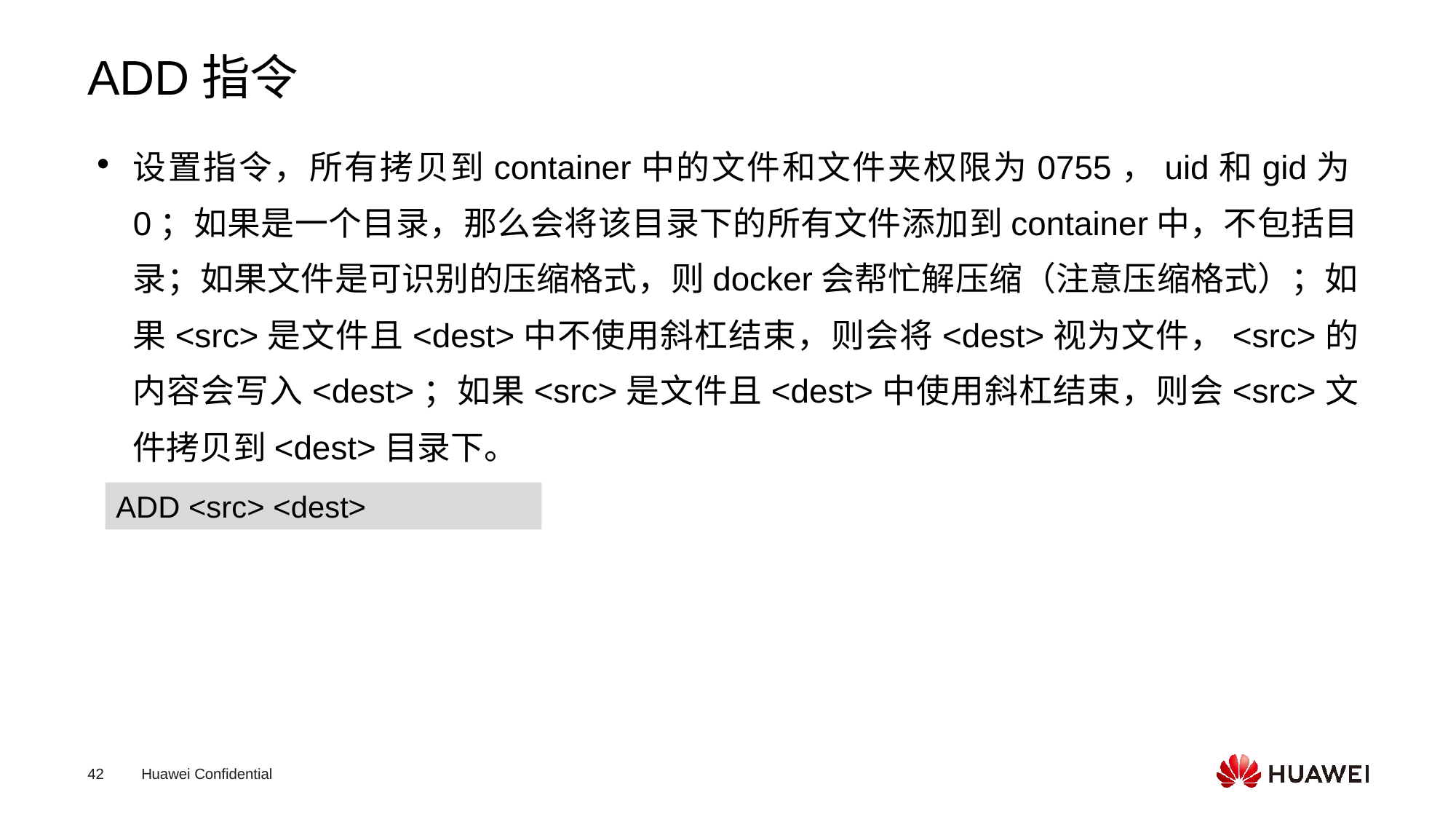

# ADD指令
设置指令，所有拷贝到container中的文件和文件夹权限为0755，uid和gid为0；如果是一个目录，那么会将该目录下的所有文件添加到container中，不包括目录；如果文件是可识别的压缩格式，则docker会帮忙解压缩（注意压缩格式）；如果<src>是文件且<dest>中不使用斜杠结束，则会将<dest>视为文件，<src>的内容会写入<dest>；如果<src>是文件且<dest>中使用斜杠结束，则会<src>文件拷贝到<dest>目录下。

ADD <src> <dest>